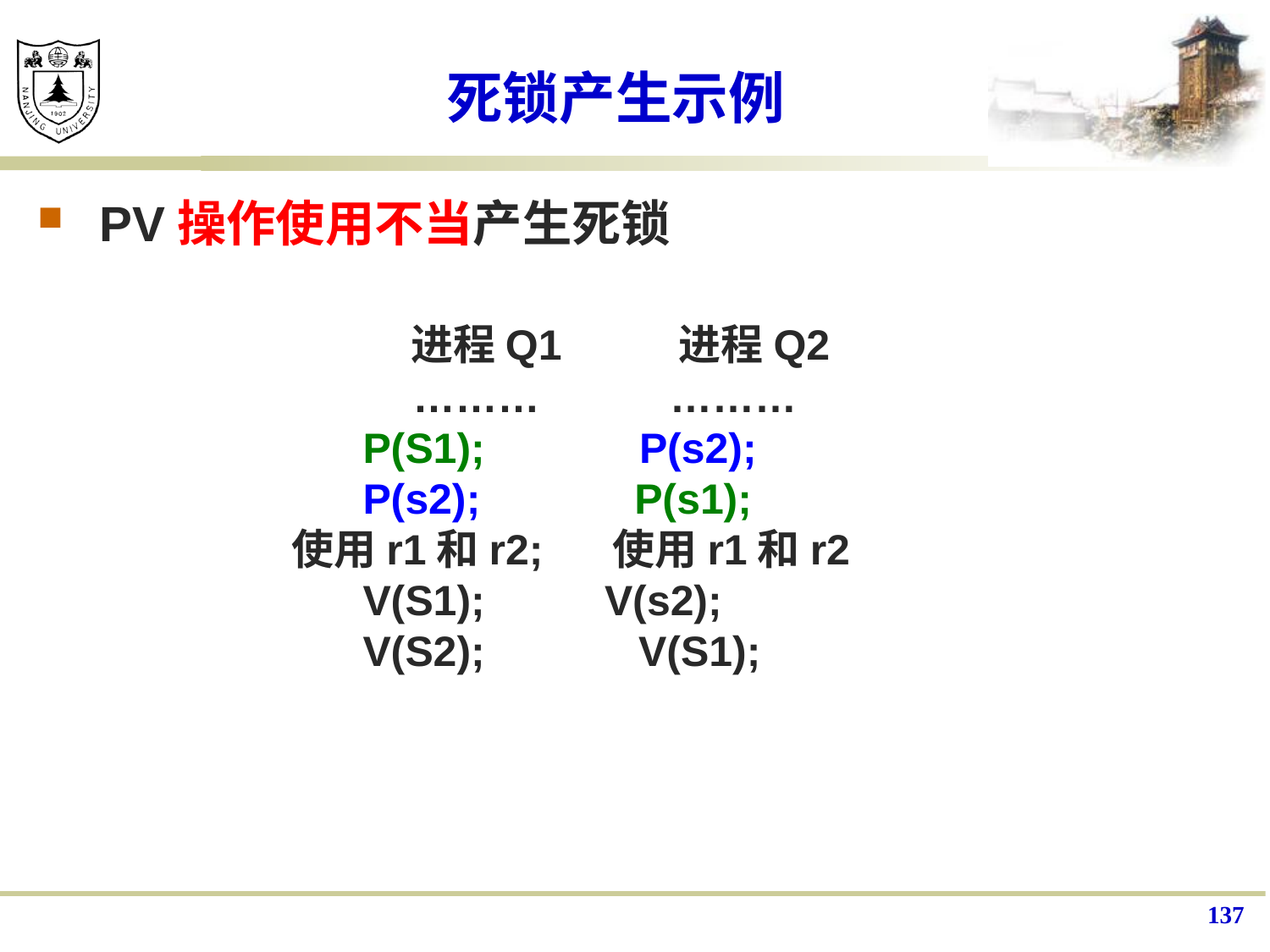

# 死锁产生示例
PV操作使用不当产生死锁

			    进程Q1         进程Q2
   			     ………           ………
   		      P(S1);             P(s2);
   		      P(s2);             P(s1);
		使用r1和r2;     使用r1和r2
   		      V(S1); 	     V(s2);
   		      V(S2);             V(S1);

137